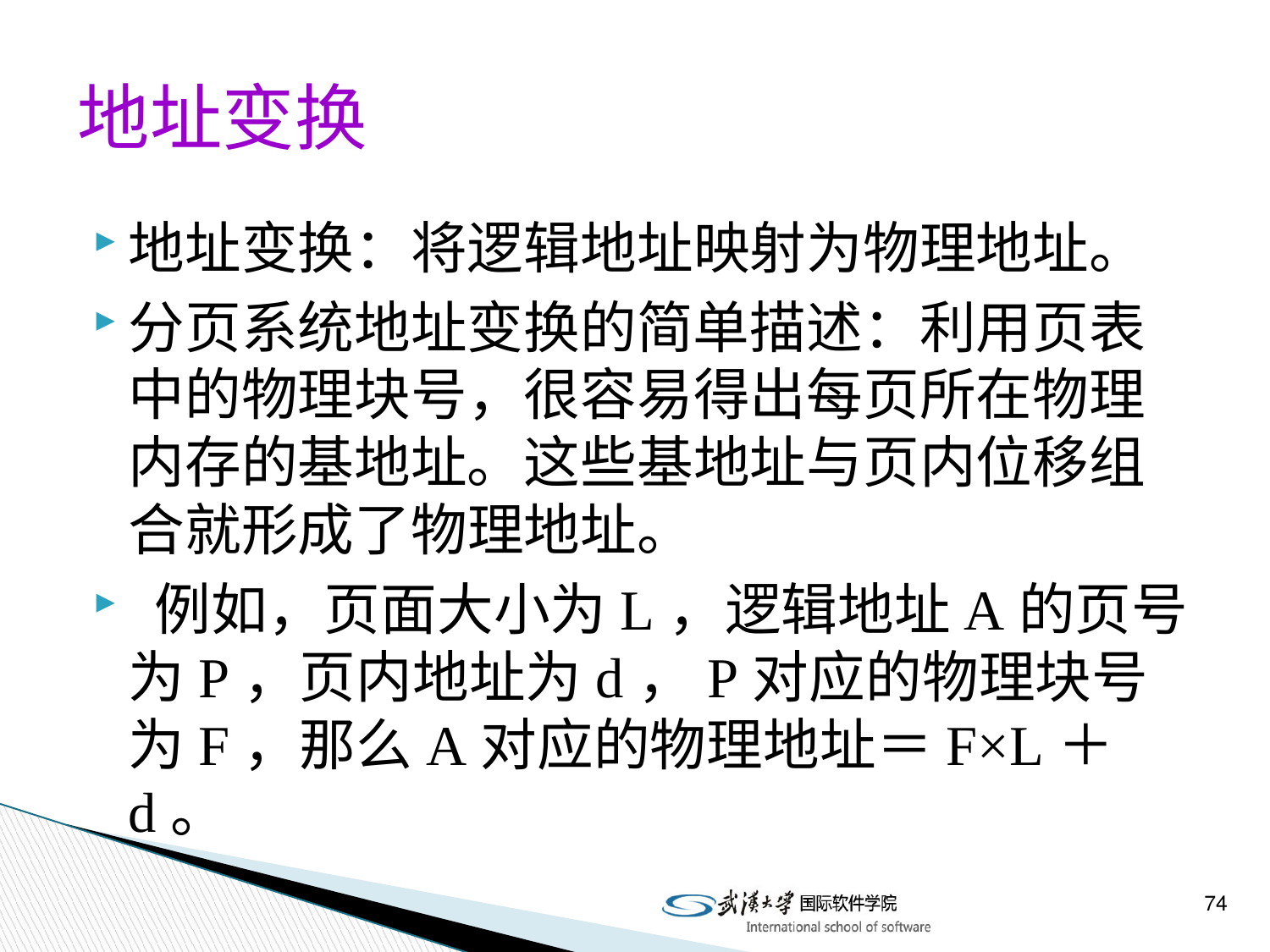

# 地址变换
地址变换：将逻辑地址映射为物理地址。
分页系统地址变换的简单描述：利用页表中的物理块号，很容易得出每页所在物理内存的基地址。这些基地址与页内位移组合就形成了物理地址。
 例如，页面大小为L，逻辑地址A的页号为P，页内地址为d，P对应的物理块号为F，那么A对应的物理地址＝F×L＋d。